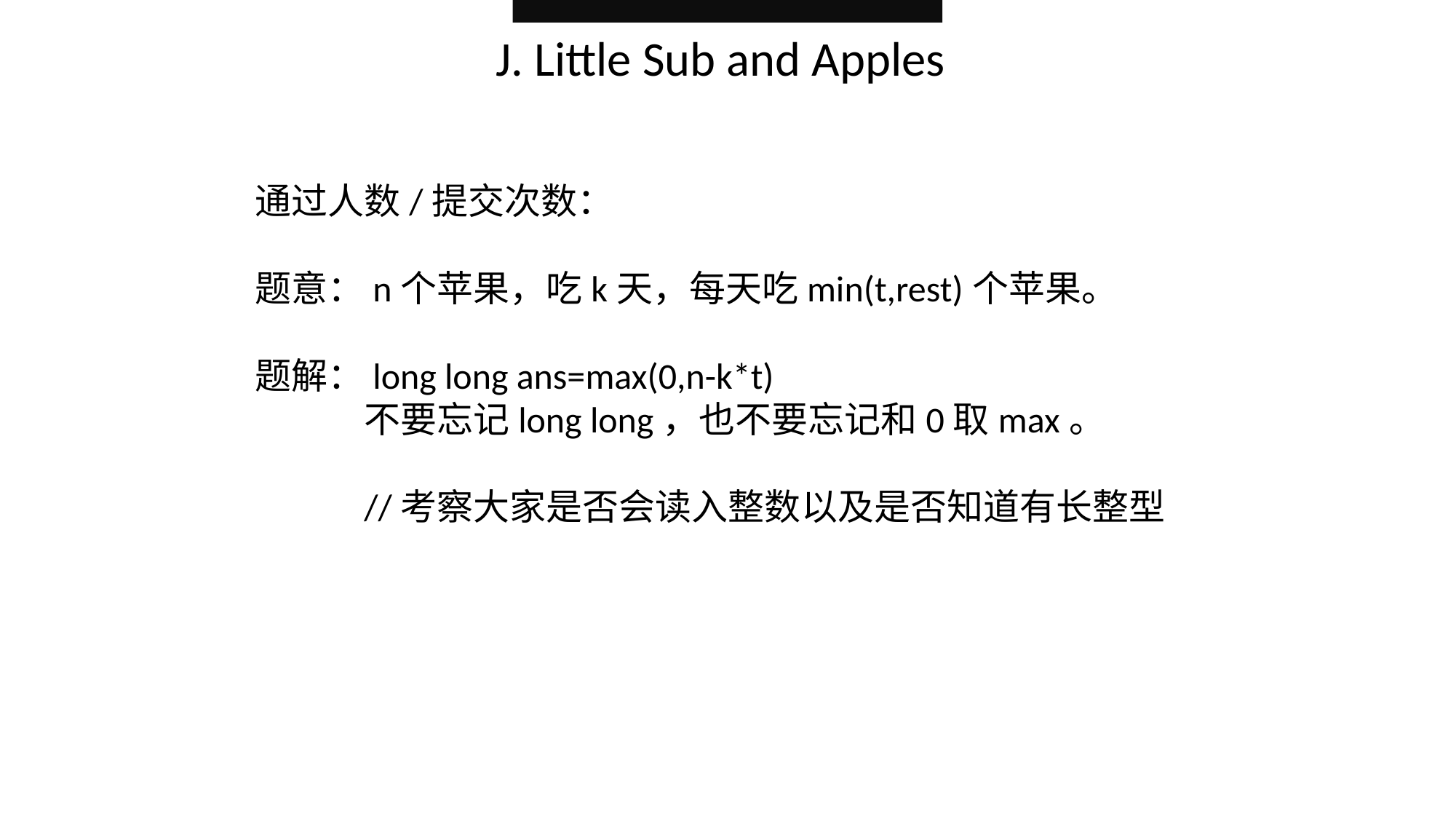

J. Little Sub and Apples
通过人数/提交次数：

题意：n个苹果，吃k天，每天吃min(t,rest)个苹果。

题解：long long ans=max(0,n-k*t)
	不要忘记long long，也不要忘记和0取max。

	//考察大家是否会读入整数以及是否知道有长整型